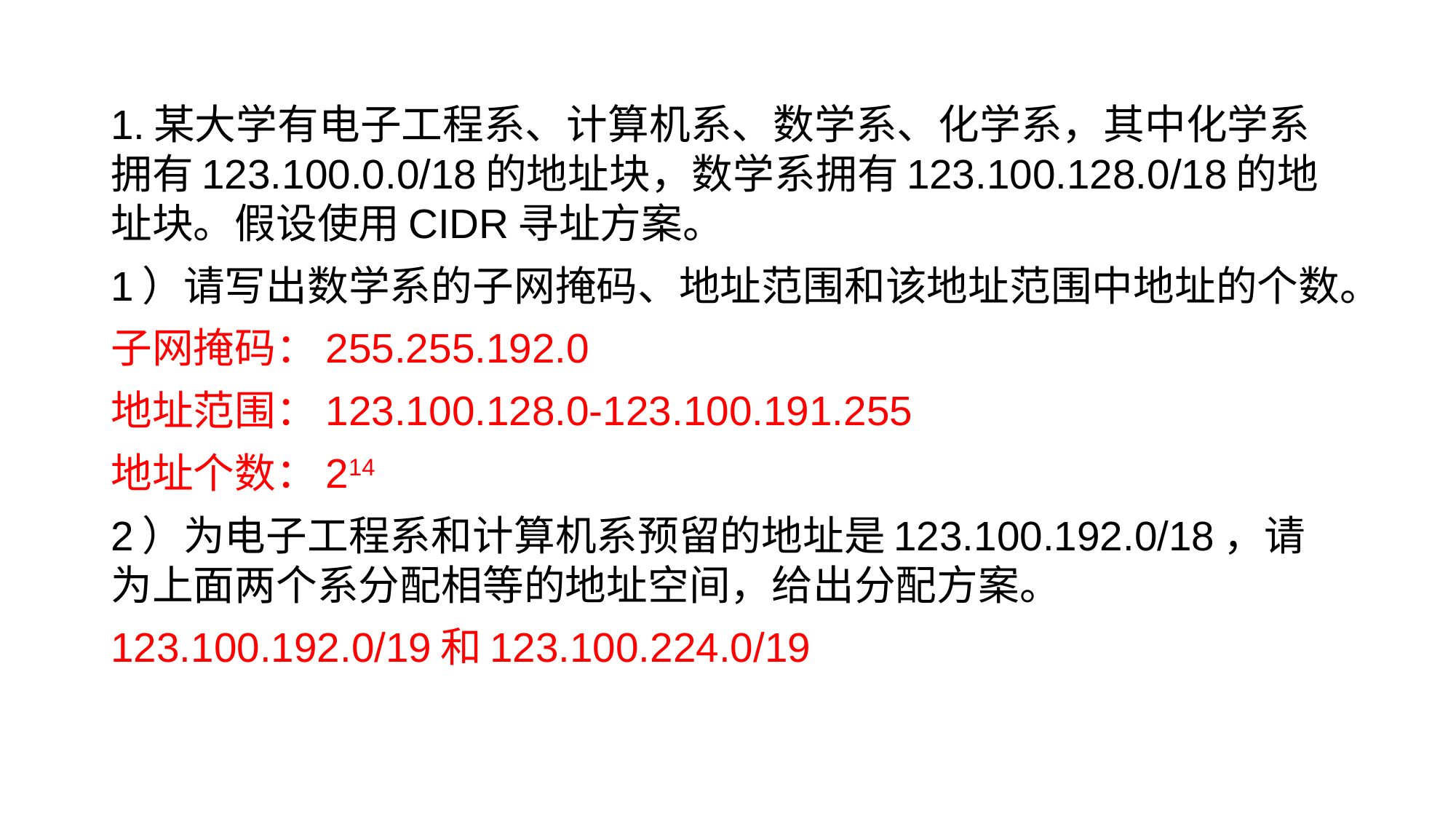

1.某大学有电子工程系、计算机系、数学系、化学系，其中化学系拥有123.100.0.0/18的地址块，数学系拥有123.100.128.0/18的地址块。假设使用CIDR寻址方案。
1）请写出数学系的子网掩码、地址范围和该地址范围中地址的个数。
子网掩码：255.255.192.0
地址范围：123.100.128.0-123.100.191.255
地址个数：214
2）为电子工程系和计算机系预留的地址是123.100.192.0/18，请为上面两个系分配相等的地址空间，给出分配方案。
123.100.192.0/19和123.100.224.0/19